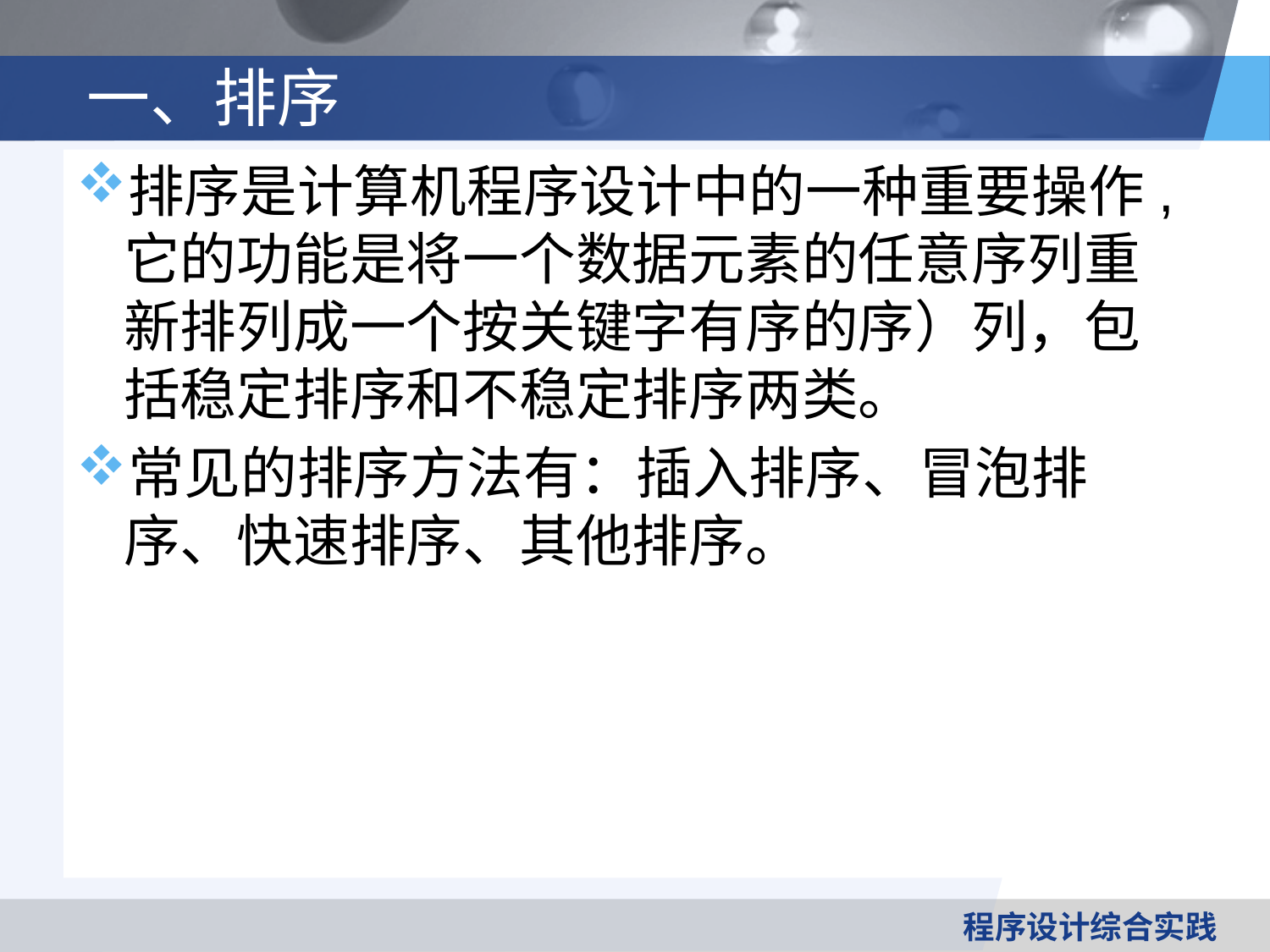

# 一、排序
排序是计算机程序设计中的一种重要操作,它的功能是将一个数据元素的任意序列重新排列成一个按关键字有序的序）列，包括稳定排序和不稳定排序两类。
常见的排序方法有：插入排序、冒泡排序、快速排序、其他排序。